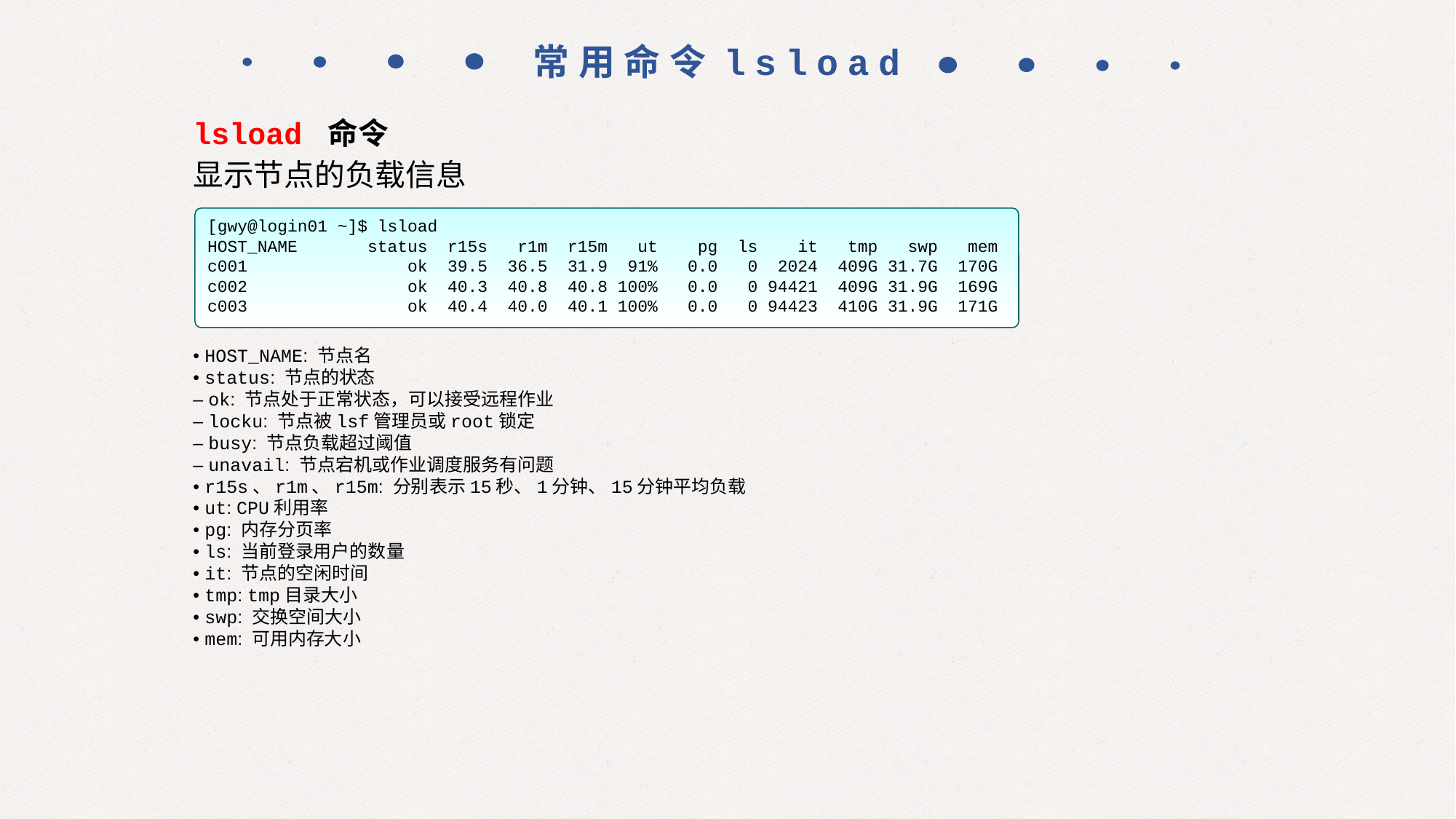

常用命令lsload

lsload 命令
显示节点的负载信息

• HOST_NAME: 节点名
• status: 节点的状态
– ok: 节点处于正常状态，可以接受远程作业
– locku: 节点被lsf管理员或root锁定
– busy: 节点负载超过阈值
– unavail: 节点宕机或作业调度服务有问题
• r15s、r1m、r15m: 分别表示15秒、1分钟、15分钟平均负载
• ut: CPU利用率
• pg: 内存分页率
• ls: 当前登录用户的数量
• it: 节点的空闲时间
• tmp: tmp目录大小
• swp: 交换空间大小
• mem: 可用内存大小
[gwy@login01 ~]$ lsload
HOST_NAME       status  r15s   r1m  r15m   ut    pg  ls    it   tmp   swp   mem
c001                ok  39.5  36.5  31.9  91%   0.0   0  2024  409G 31.7G  170G
c002                ok  40.3  40.8  40.8 100%   0.0   0 94421  409G 31.9G  169G
c003                ok  40.4  40.0  40.1 100%   0.0   0 94423  410G 31.9G  171G